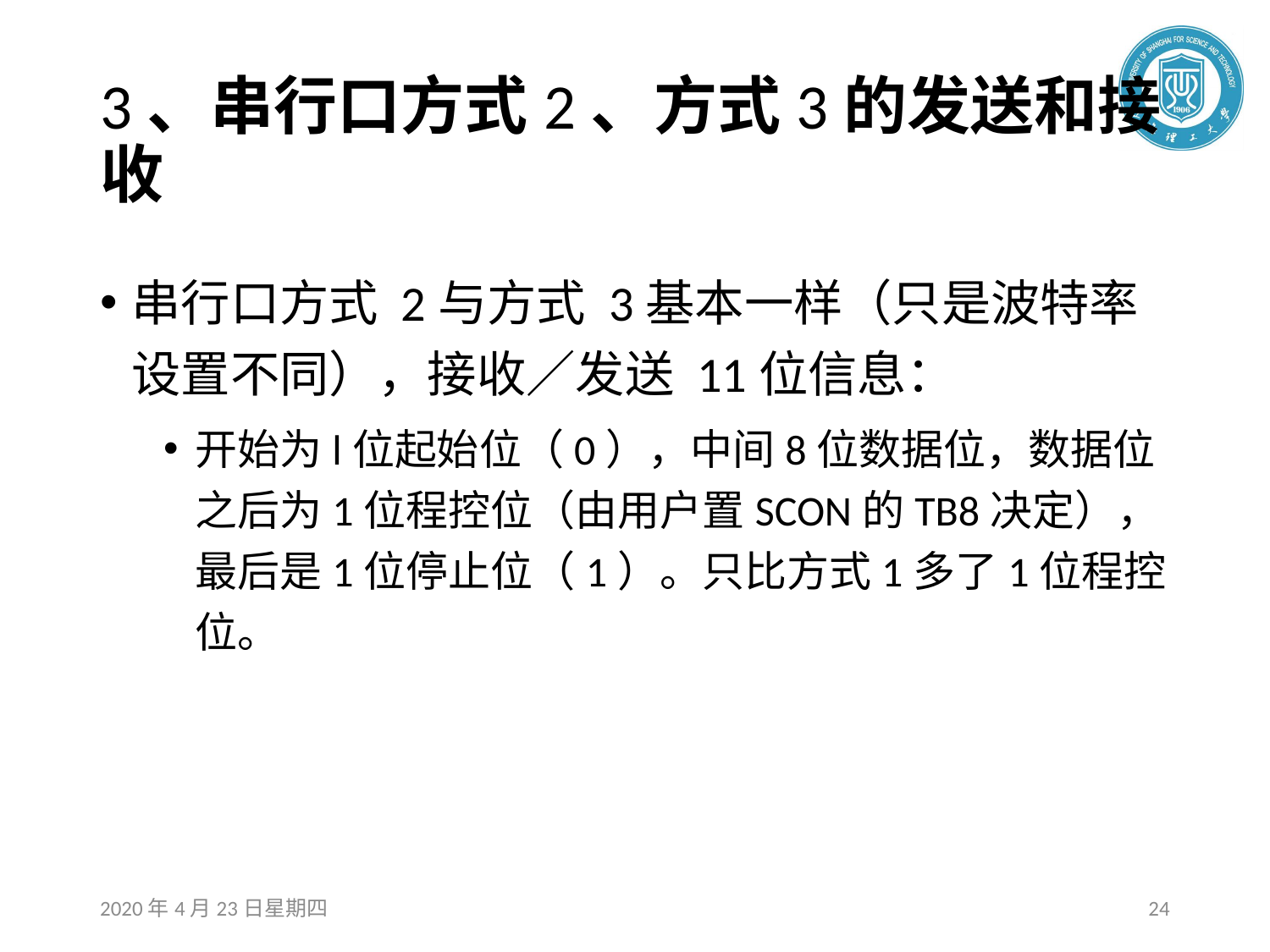

# 3、串行口方式2、方式3的发送和接收
串行口方式 2与方式 3基本一样（只是波特率设置不同），接收／发送 11位信息：
开始为l位起始位（0），中间8位数据位，数据位之后为1位程控位（由用户置SCON的TB8决定），最后是1位停止位（1）。只比方式1多了1位程控位。
2020年4月23日星期四
24